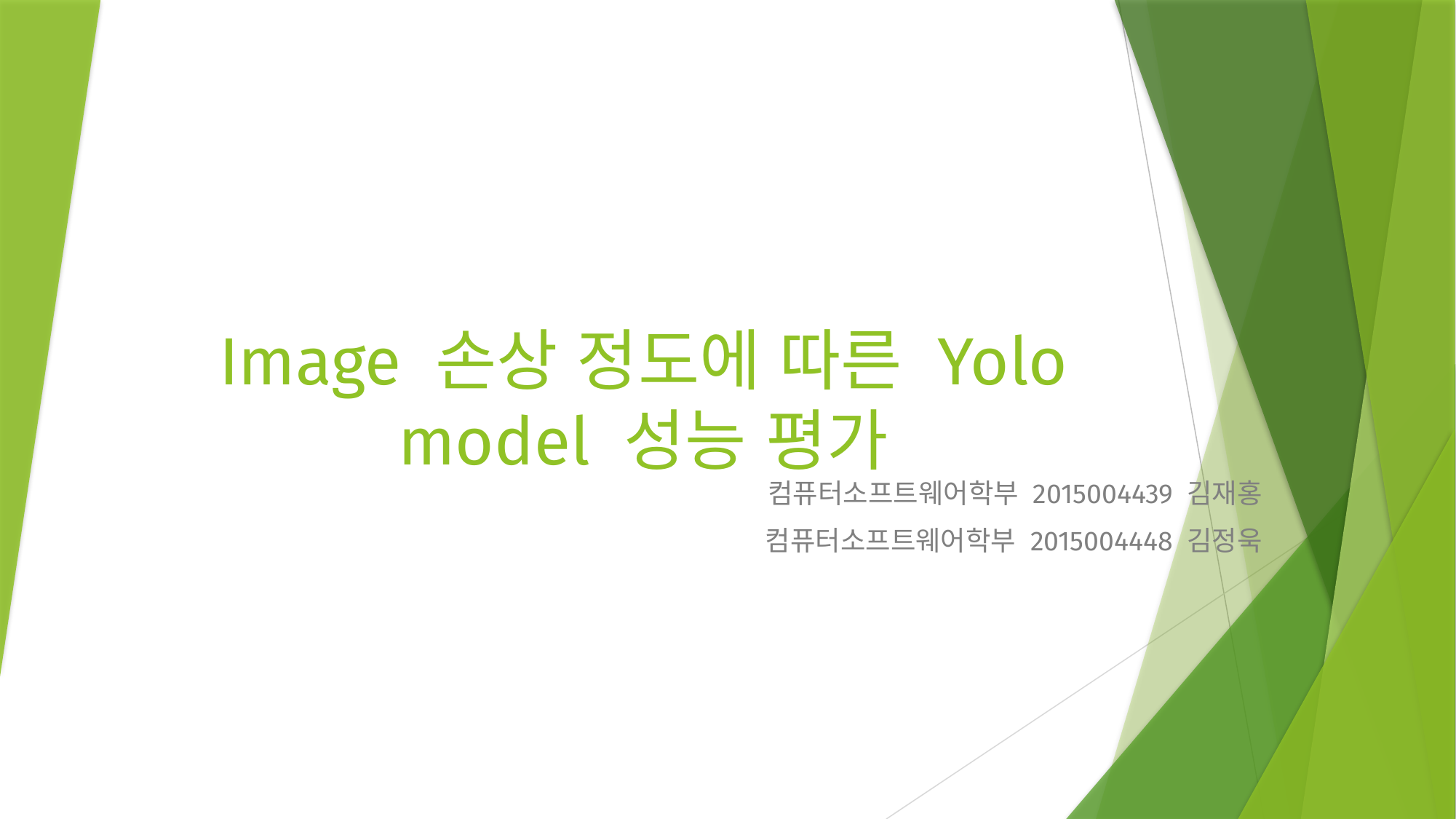

# Image 손상 정도에 따른 Yolo model 성능 평가
컴퓨터소프트웨어학부 2015004439 김재홍
컴퓨터소프트웨어학부 2015004448 김정욱